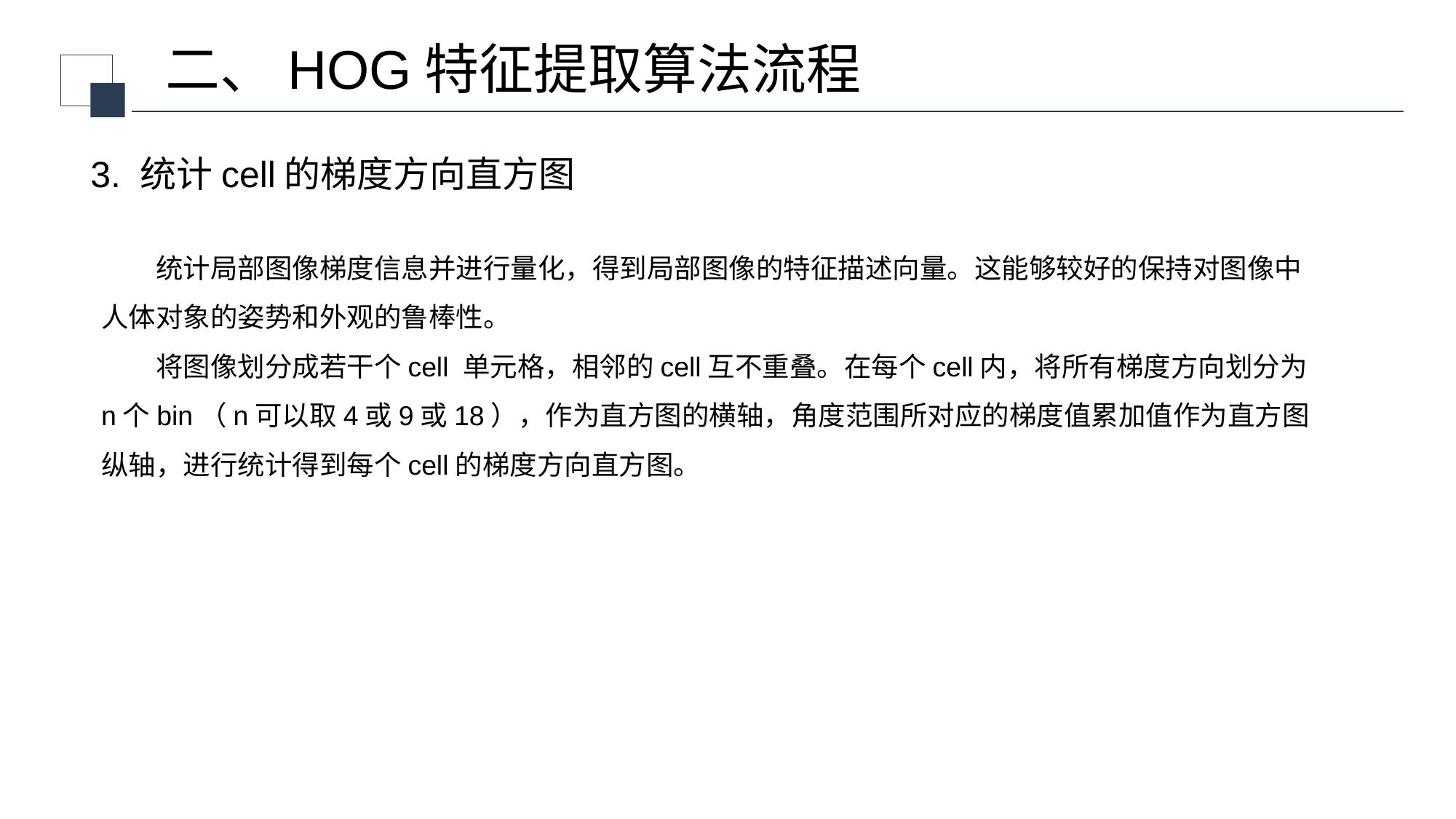

二、HOG特征提取算法流程

3. 统计cell的梯度方向直方图

统计局部图像梯度信息并进行量化，得到局部图像的特征描述向量。这能够较好的保持对图像中人体对象的姿势和外观的鲁棒性。
将图像划分成若干个cell 单元格，相邻的cell互不重叠。在每个cell内，将所有梯度方向划分为n个bin（n可以取4或9或18），作为直方图的横轴，角度范围所对应的梯度值累加值作为直方图纵轴，进行统计得到每个cell的梯度方向直方图。